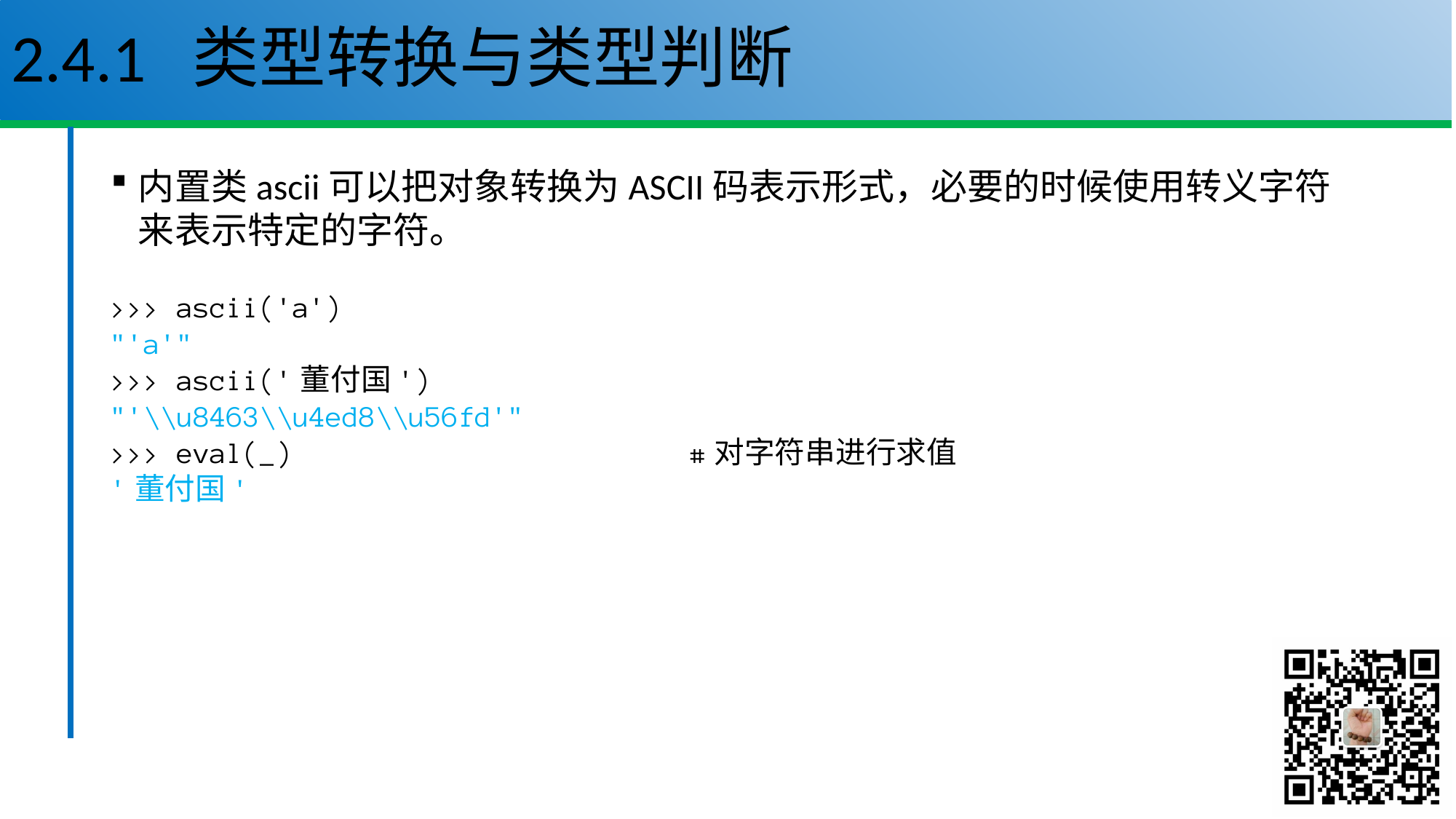

# 2.4.1  类型转换与类型判断
内置类ascii可以把对象转换为ASCII码表示形式，必要的时候使用转义字符来表示特定的字符。

>>> ascii('a')
"'a'"
>>> ascii('董付国')
"'\\u8463\\u4ed8\\u56fd'"
>>> eval(_)                        #对字符串进行求值
'董付国'
58